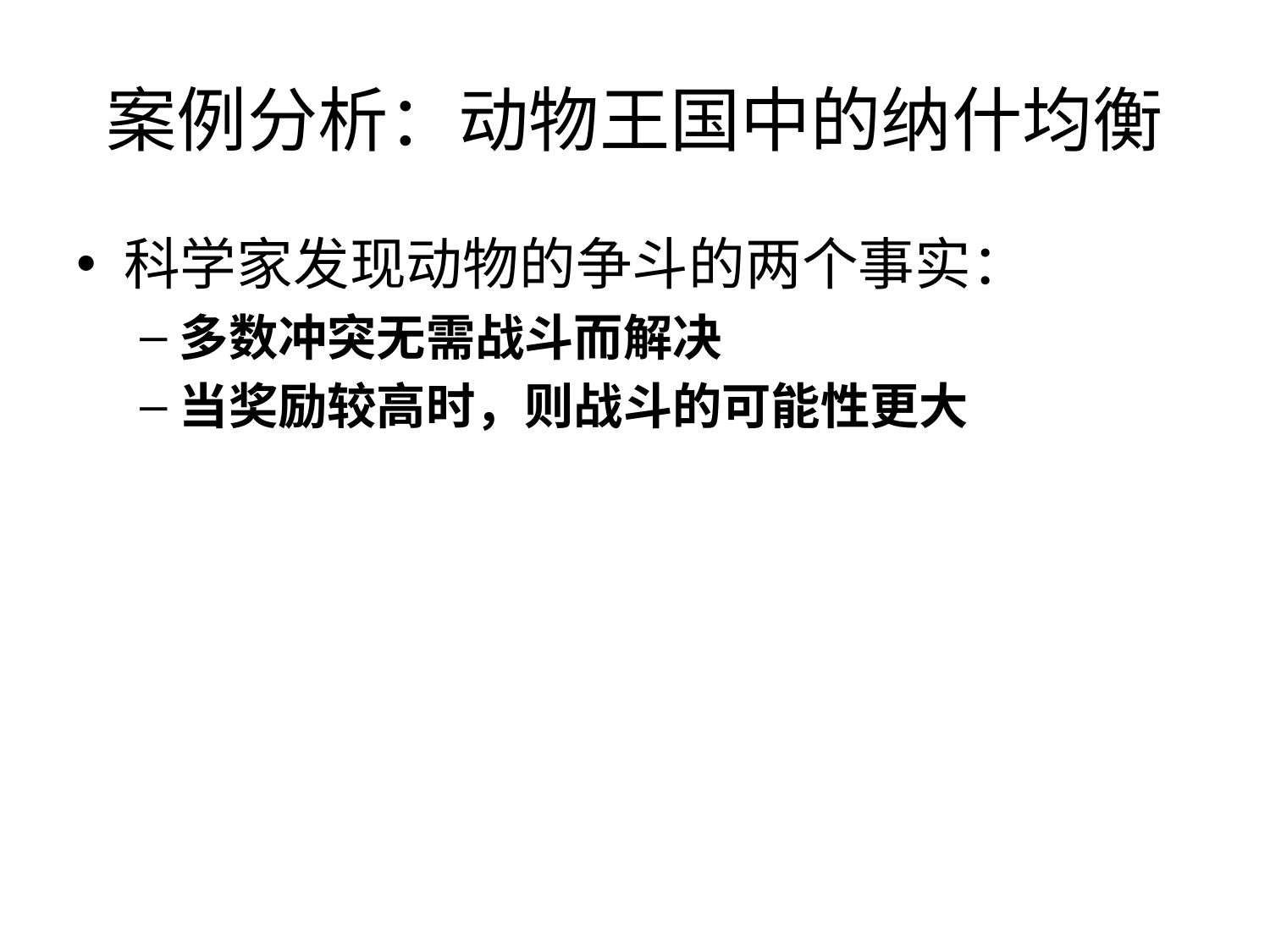

案例分析：动物王国中的纳什均衡
科学家发现动物的争斗的两个事实：
多数冲突无需战斗而解决
当奖励较高时，则战斗的可能性更大